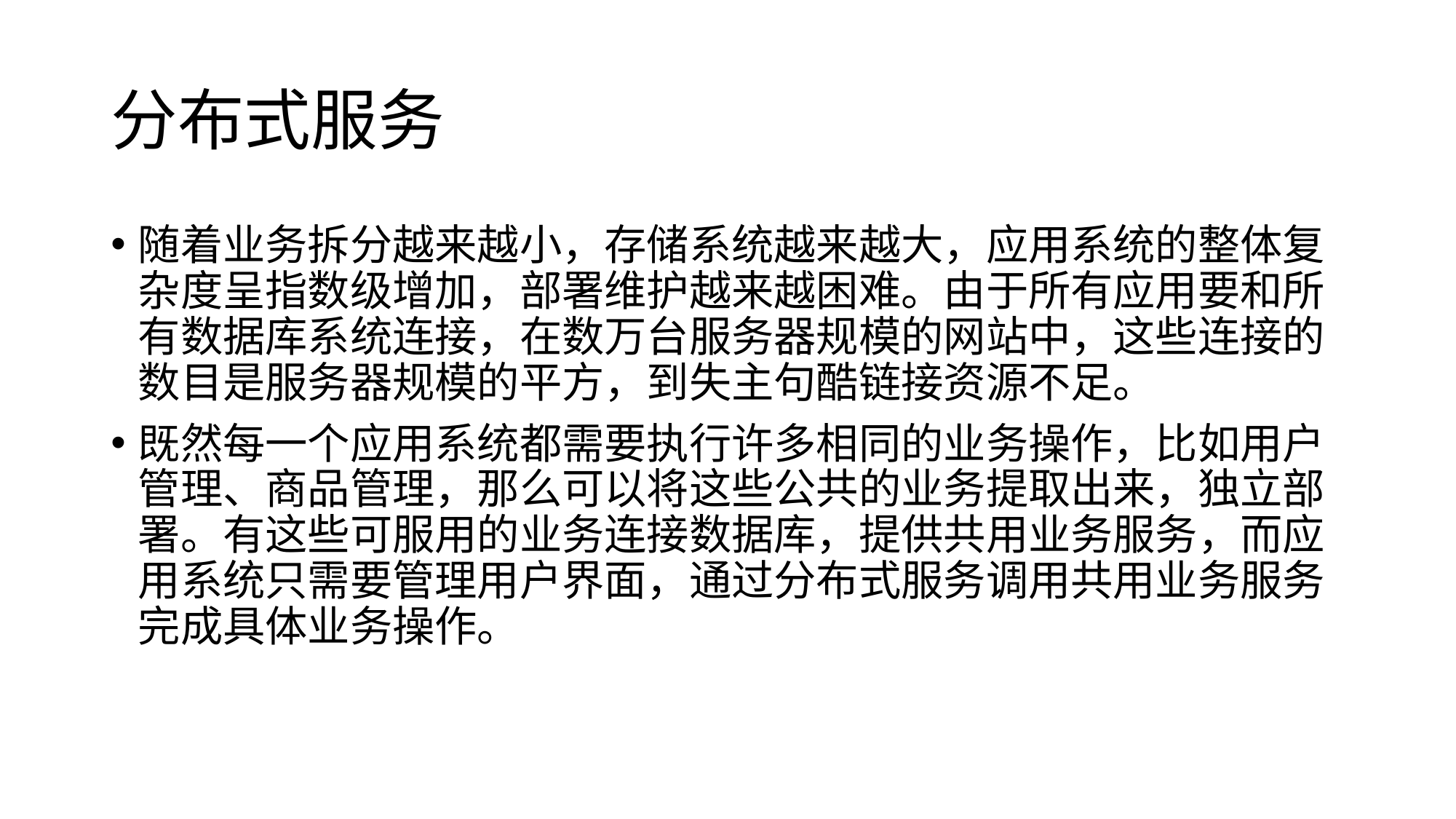

# 分布式服务
随着业务拆分越来越小，存储系统越来越大，应用系统的整体复杂度呈指数级增加，部署维护越来越困难。由于所有应用要和所有数据库系统连接，在数万台服务器规模的网站中，这些连接的数目是服务器规模的平方，到失主句酷链接资源不足。
既然每一个应用系统都需要执行许多相同的业务操作，比如用户管理、商品管理，那么可以将这些公共的业务提取出来，独立部署。有这些可服用的业务连接数据库，提供共用业务服务，而应用系统只需要管理用户界面，通过分布式服务调用共用业务服务完成具体业务操作。